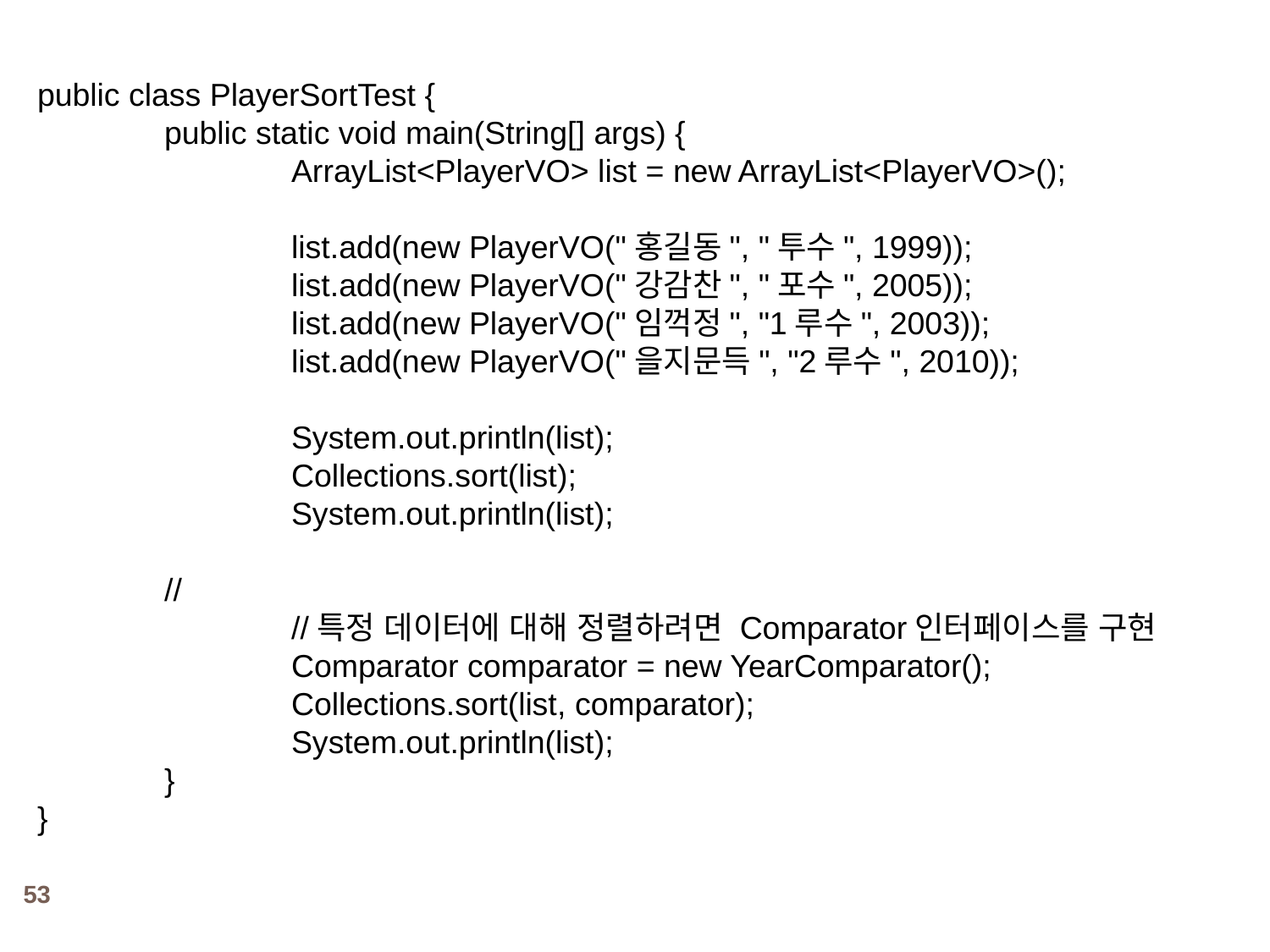

public class PlayerSortTest {
	public static void main(String[] args) {
		ArrayList<PlayerVO> list = new ArrayList<PlayerVO>();

		list.add(new PlayerVO("홍길동", "투수", 1999));
		list.add(new PlayerVO("강감찬", "포수", 2005));
		list.add(new PlayerVO("임꺽정", "1루수", 2003));
		list.add(new PlayerVO("을지문득", "2루수", 2010));

		System.out.println(list);
		Collections.sort(list);
		System.out.println(list);

	//
		//특정 데이터에 대해 정렬하려면 Comparator인터페이스를 구현
		Comparator comparator = new YearComparator();
		Collections.sort(list, comparator);
		System.out.println(list);
	}
}

53